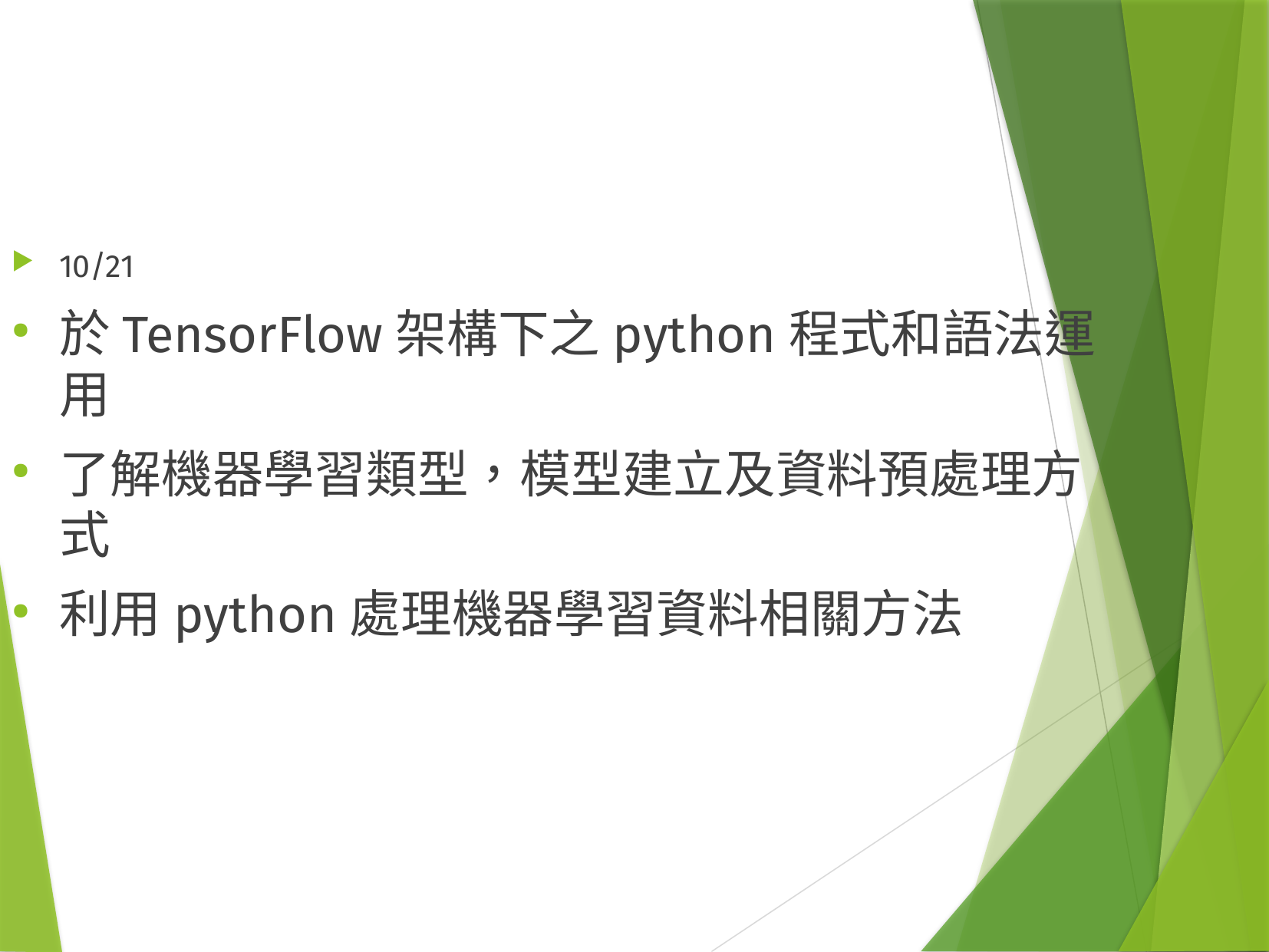

10/21
於TensorFlow架構下之python程式和語法運用
了解機器學習類型，模型建立及資料預處理方式
利用python處理機器學習資料相關方法